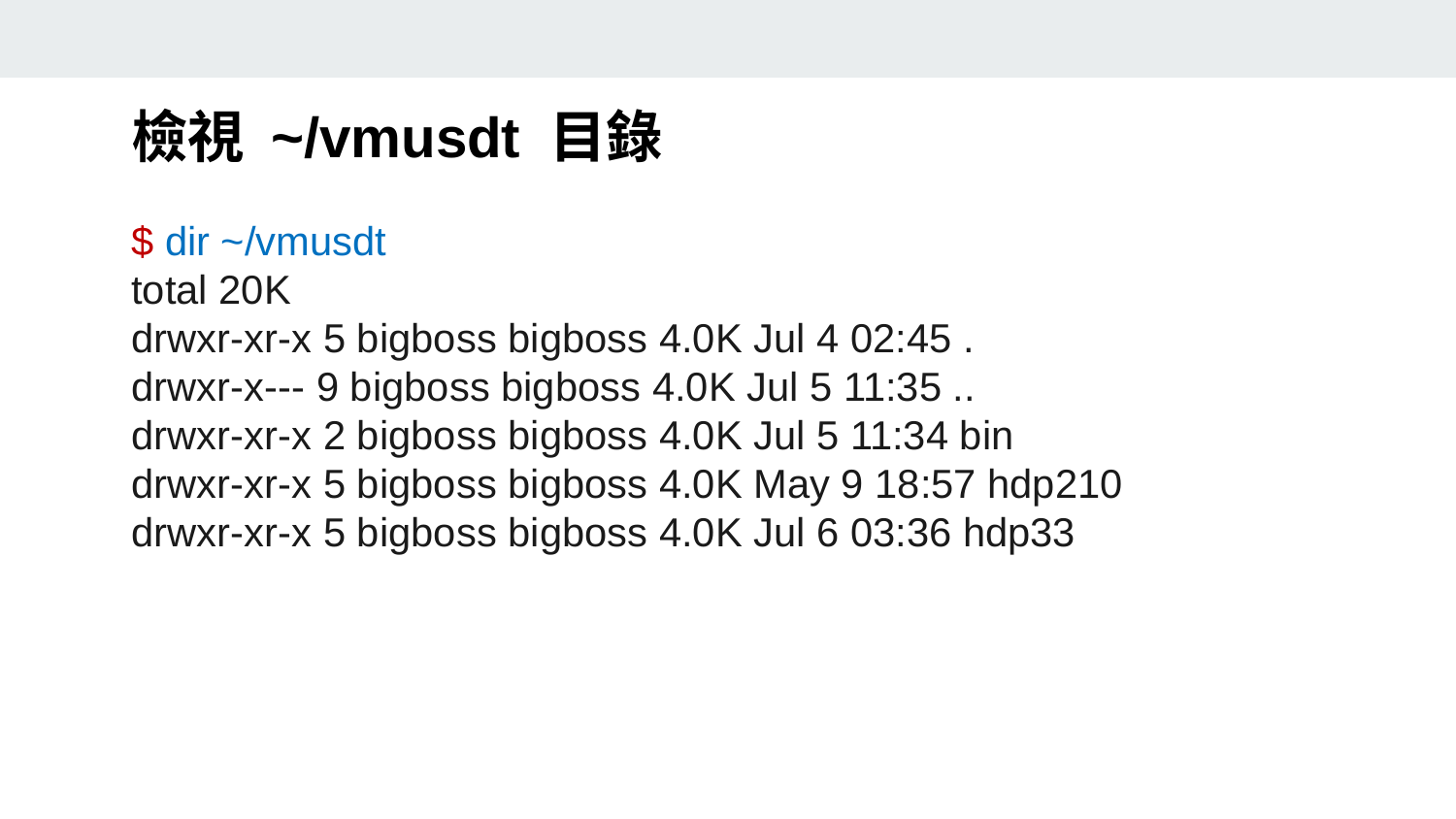

檢視 ~/vmusdt 目錄
$ dir ~/vmusdt
total 20K
drwxr-xr-x 5 bigboss bigboss 4.0K Jul 4 02:45 .
drwxr-x--- 9 bigboss bigboss 4.0K Jul 5 11:35 ..
drwxr-xr-x 2 bigboss bigboss 4.0K Jul 5 11:34 bin
drwxr-xr-x 5 bigboss bigboss 4.0K May 9 18:57 hdp210
drwxr-xr-x 5 bigboss bigboss 4.0K Jul 6 03:36 hdp33